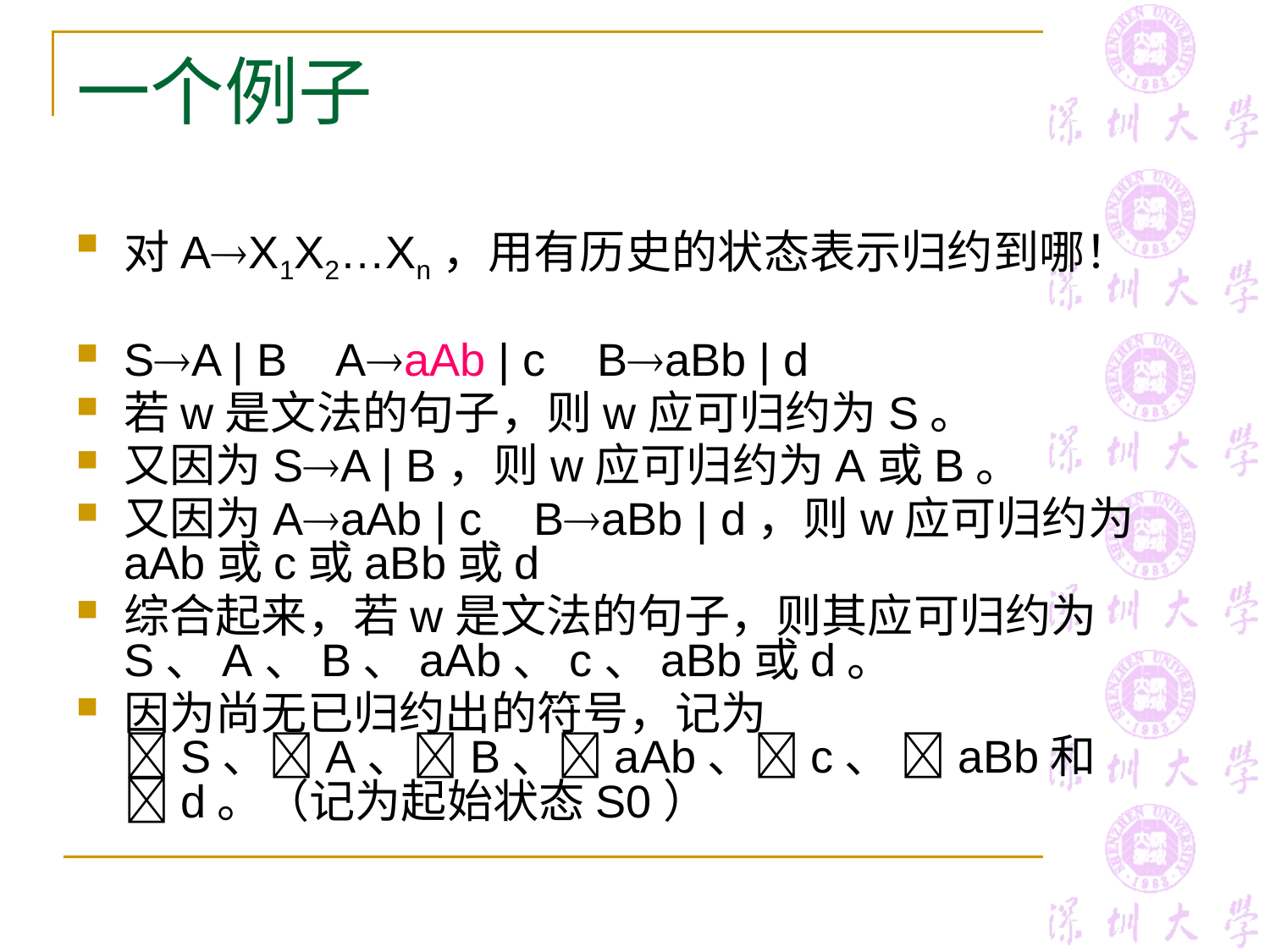

# 一个例子
对A→X1X2…Xn，用有历史的状态表示归约到哪！

S→A | B    A→aAb | c    B→aBb | d
若w是文法的句子，则w应可归约为S。
又因为S→A | B，则w应可归约为A或B。
又因为A→aAb | c    B→aBb | d，则w应可归约为aAb或c或aBb或d
综合起来，若w是文法的句子，则其应可归约为S、A、B、aAb、c、aBb或d。
因为尚无已归约出的符号，记为•S、•A、•B、•aAb、•c、 •aBb和•d。（记为起始状态S0）